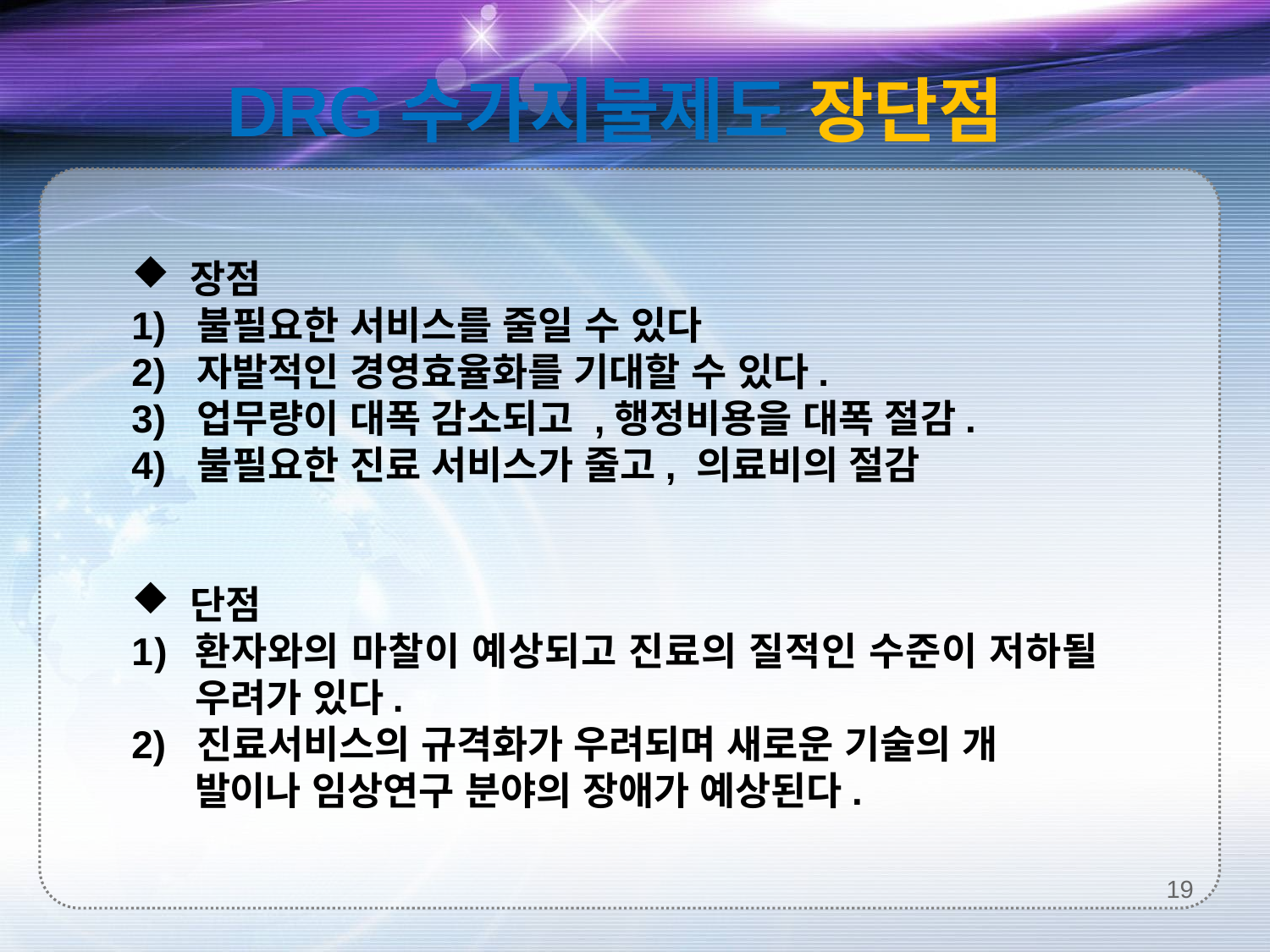

DRG수가지불제도 장단점

 장점
1)  불필요한 서비스를 줄일 수 있다
2)  자발적인 경영효율화를 기대할 수 있다.
3)  업무량이 대폭 감소되고 ,행정비용을 대폭 절감.
4)  불필요한 진료 서비스가 줄고, 의료비의 절감

 단점
환자와의 마찰이 예상되고 진료의 질적인 수준이 저하될 우려가 있다.
2)  진료서비스의 규격화가 우려되며 새로운 기술의 개
     발이나 임상연구 분야의 장애가 예상된다.

19